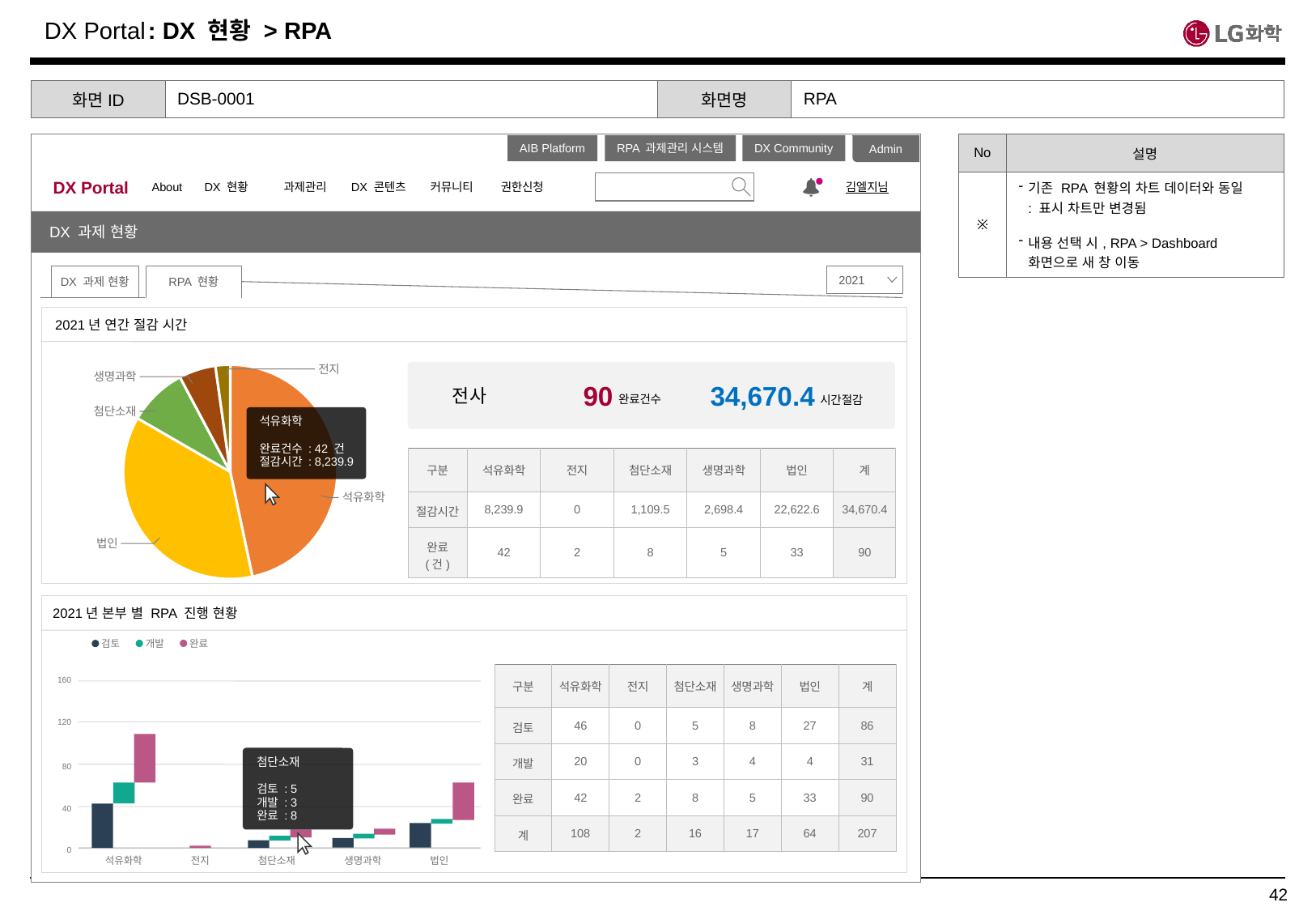

: DX 현황 > RPA
| 화면ID | DSB-0001 | 화면명 | RPA |
| --- | --- | --- | --- |

| No | 설명 |
| --- | --- |
| ※ | 기존 RPA 현황의 차트 데이터와 동일 : 표시 차트만 변경됨 내용 선택 시, RPA > Dashboard 화면으로 새 창 이동 |

Admin
DX Portal

About
DX 현황
과제관리
DX 콘텐츠
커뮤니티
권한신청
김엘지님

AIB Platform
RPA 과제관리 시스템
DX Community
공지사항

DX 과제 현황
DX 과제 현황
RPA 현황
2021

2021년 연간 절감 시간

### Chart

| Category | 판매 |
|---|---|
| 석유화학 | 42.0 |
| 법인 | 33.0 |
| 첨단소재 | 8.0 |
| 생명과학 | 5.0 |
| 전지 | 2.0 |
전지

생명과학

첨단소재

석유화학

법인

90
34,670.4
전사
완료건수
시간절감

석유화학

완료건수 : 42 건
절감시간 : 8,239.9

| 구분 | 석유화학 | 전지 | 첨단소재 | 생명과학 | 법인 | 계 |
| --- | --- | --- | --- | --- | --- | --- |
| 절감시간 | 8,239.9 | 0 | 1,109.5 | 2,698.4 | 22,622.6 | 34,670.4 |
| 완료 (건) | 42 | 2 | 8 | 5 | 33 | 90 |

2021년 본부 별 RPA 진행 현황

완료
개발
검토

| 구분 | 석유화학 | 전지 | 첨단소재 | 생명과학 | 법인 | 계 |
| --- | --- | --- | --- | --- | --- | --- |
| 검토 | 46 | 0 | 5 | 8 | 27 | 86 |
| 개발 | 20 | 0 | 3 | 4 | 4 | 31 |
| 완료 | 42 | 2 | 8 | 5 | 33 | 90 |
| 계 | 108 | 2 | 16 | 17 | 64 | 207 |
160
120
80
40
0

첨단소재

검토 : 5
개발 : 3
완료 : 8

석유화학
전지
첨단소재
생명과학
법인